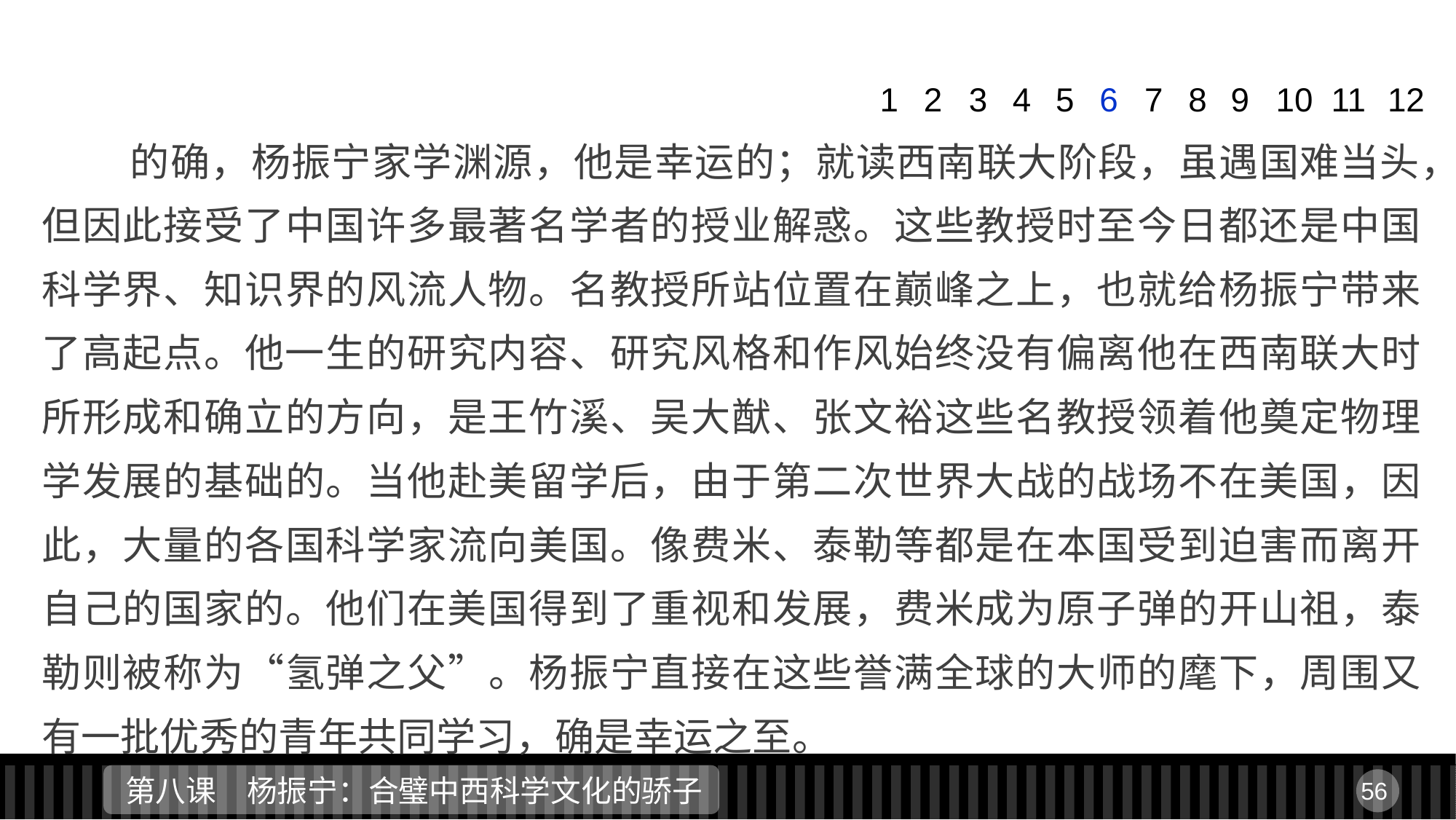

1
2
3
4
5
6
7
8
9
11
12
10
        的确，杨振宁家学渊源，他是幸运的；就读西南联大阶段，虽遇国难当头，但因此接受了中国许多最著名学者的授业解惑。这些教授时至今日都还是中国科学界、知识界的风流人物。名教授所站位置在巅峰之上，也就给杨振宁带来了高起点。他一生的研究内容、研究风格和作风始终没有偏离他在西南联大时所形成和确立的方向，是王竹溪、吴大猷、张文裕这些名教授领着他奠定物理学发展的基础的。当他赴美留学后，由于第二次世界大战的战场不在美国，因此，大量的各国科学家流向美国。像费米、泰勒等都是在本国受到迫害而离开自己的国家的。他们在美国得到了重视和发展，费米成为原子弹的开山祖，泰勒则被称为“氢弹之父”。杨振宁直接在这些誉满全球的大师的麾下，周围又有一批优秀的青年共同学习，确是幸运之至。